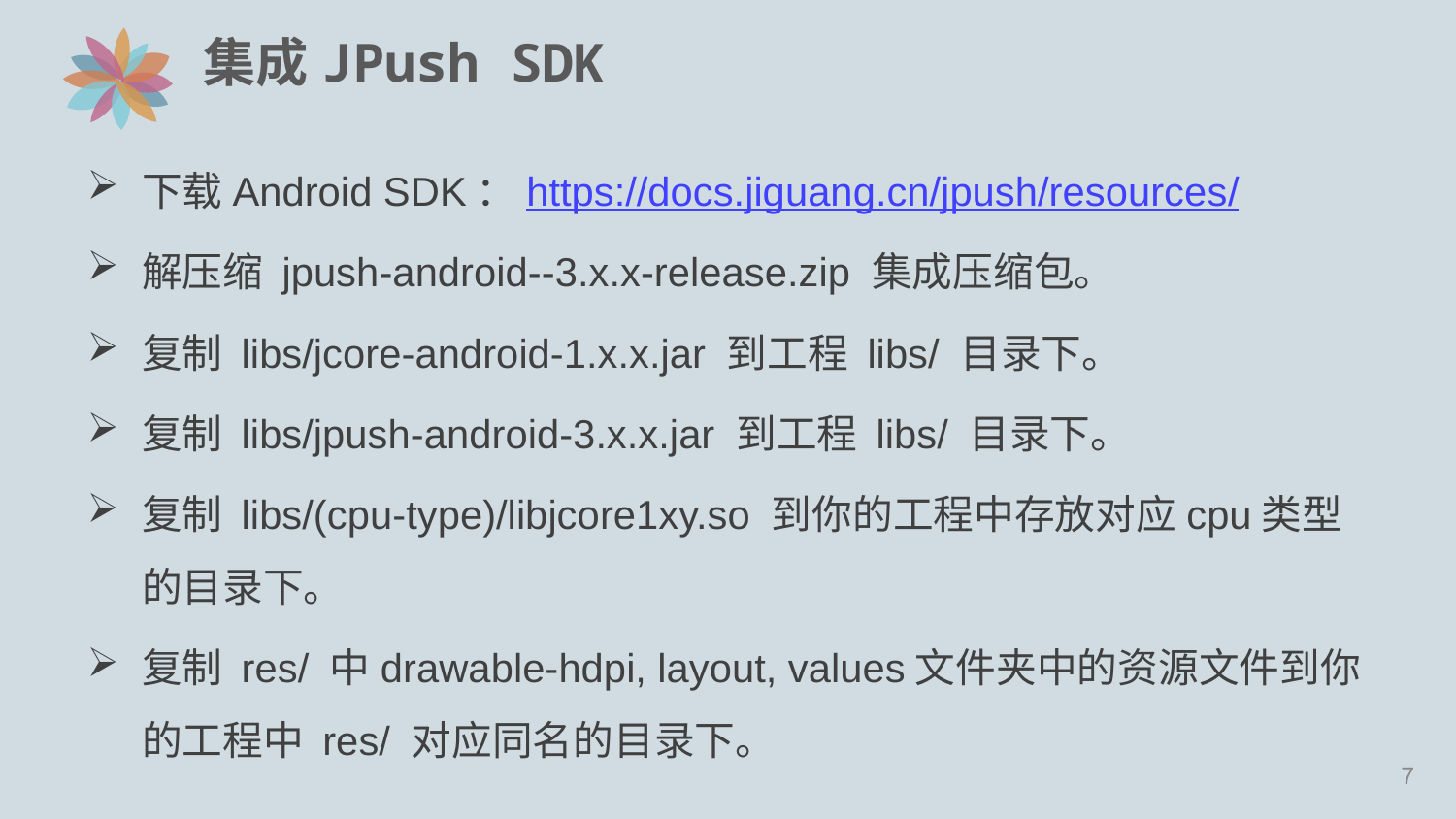

# 集成JPush SDK
下载Android SDK：https://docs.jiguang.cn/jpush/resources/
解压缩 jpush-android--3.x.x-release.zip 集成压缩包。
复制 libs/jcore-android-1.x.x.jar 到工程 libs/ 目录下。
复制 libs/jpush-android-3.x.x.jar 到工程 libs/ 目录下。
复制 libs/(cpu-type)/libjcore1xy.so 到你的工程中存放对应cpu类型的目录下。
复制 res/ 中drawable-hdpi, layout, values文件夹中的资源文件到你的工程中 res/ 对应同名的目录下。

7